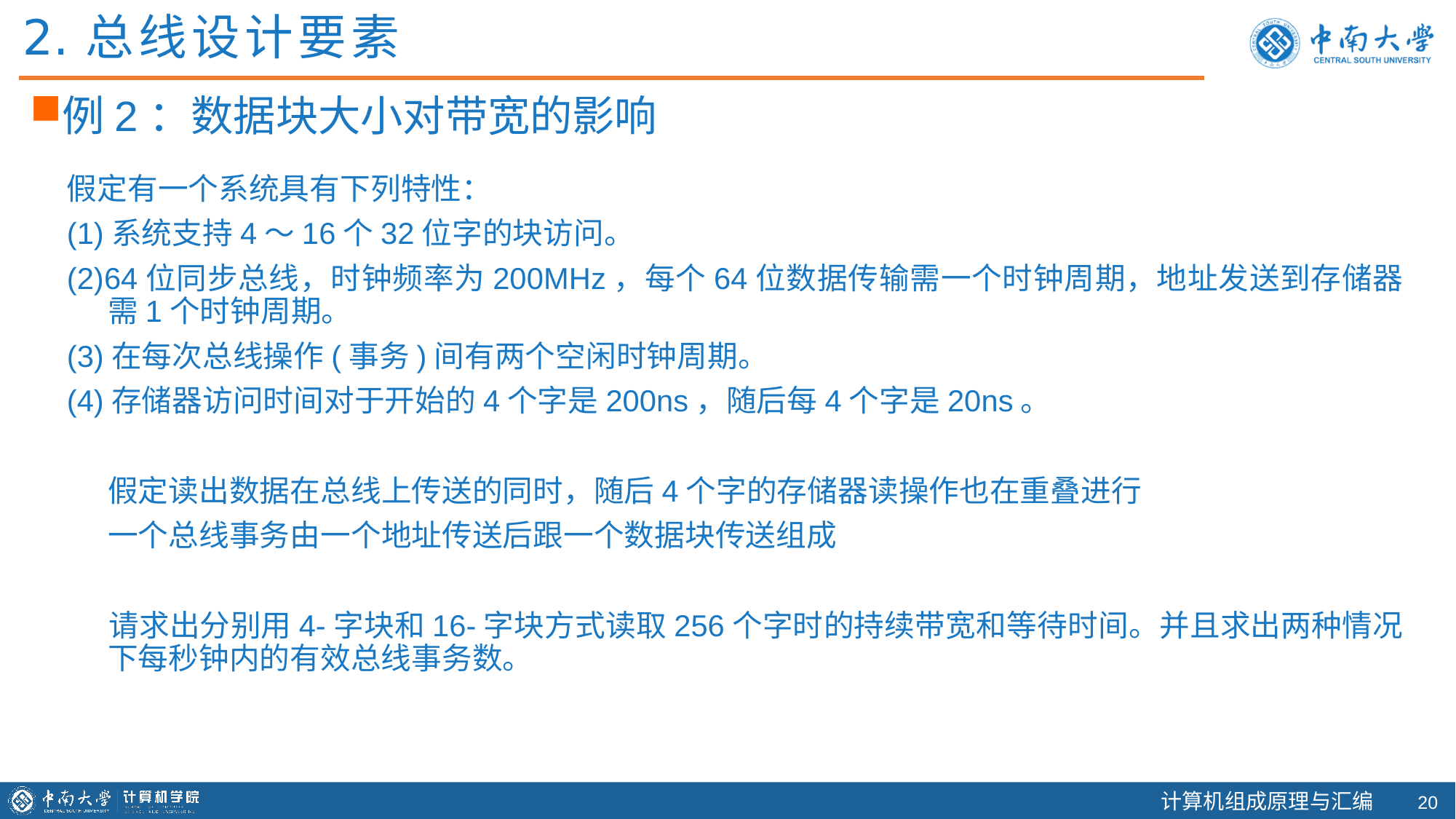

2.总线设计要素

例2：数据块大小对带宽的影响
假定有一个系统具有下列特性：
(1)系统支持4～16个32位字的块访问。
(2)64位同步总线，时钟频率为200MHz，每个64位数据传输需一个时钟周期，地址发送到存储器需1个时钟周期。
(3)在每次总线操作(事务)间有两个空闲时钟周期。
(4)存储器访问时间对于开始的4个字是200ns，随后每4个字是20ns。

     假定读出数据在总线上传送的同时，随后4个字的存储器读操作也在重叠进行
     一个总线事务由一个地址传送后跟一个数据块传送组成

     请求出分别用4-字块和16-字块方式读取256个字时的持续带宽和等待时间。并且求出两种情况下每秒钟内的有效总线事务数。

20